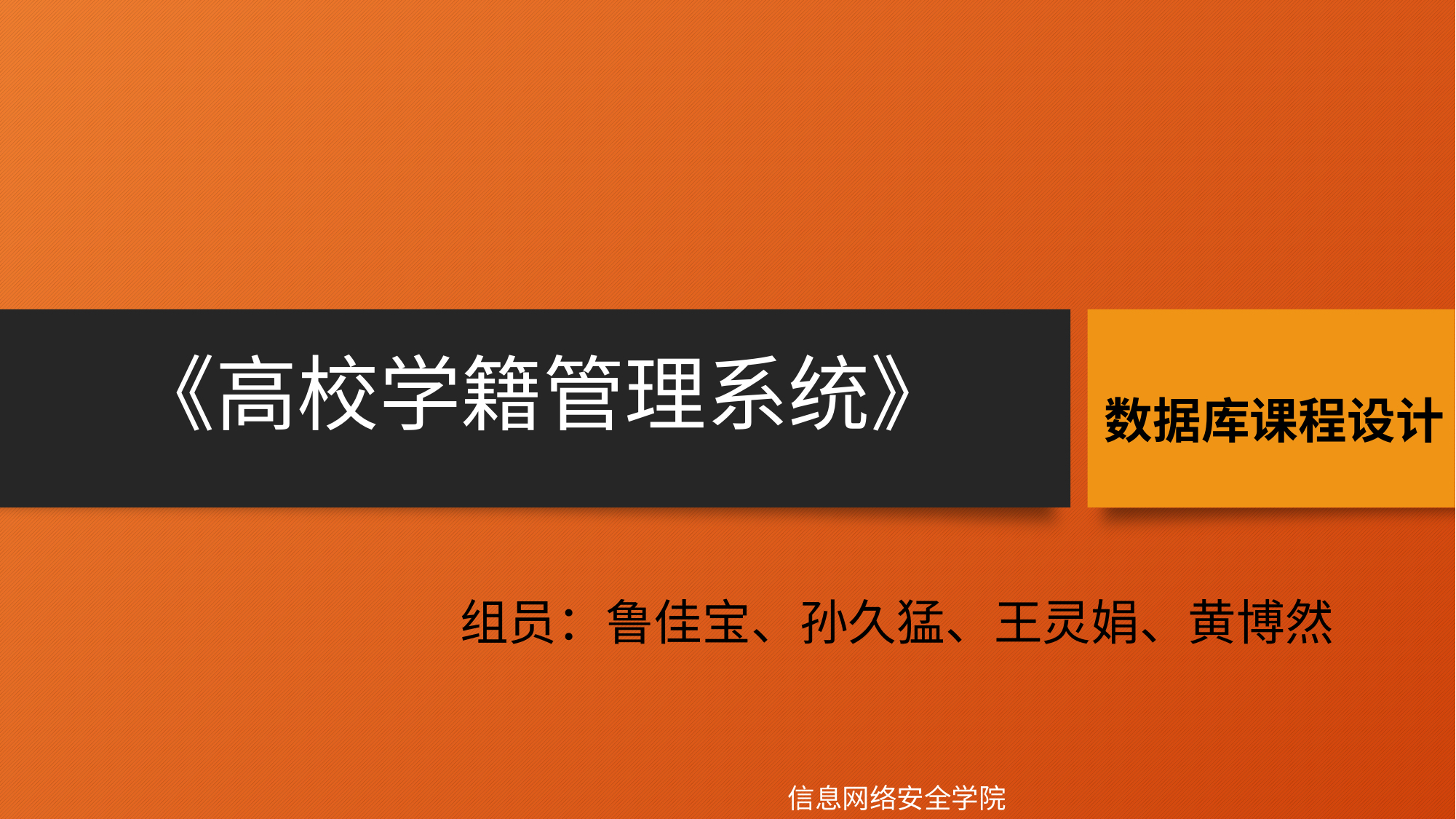

# 《高校学籍管理系统》
数据库课程设计
组员：鲁佳宝、孙久猛、王灵娟、黄博然

信息网络安全学院